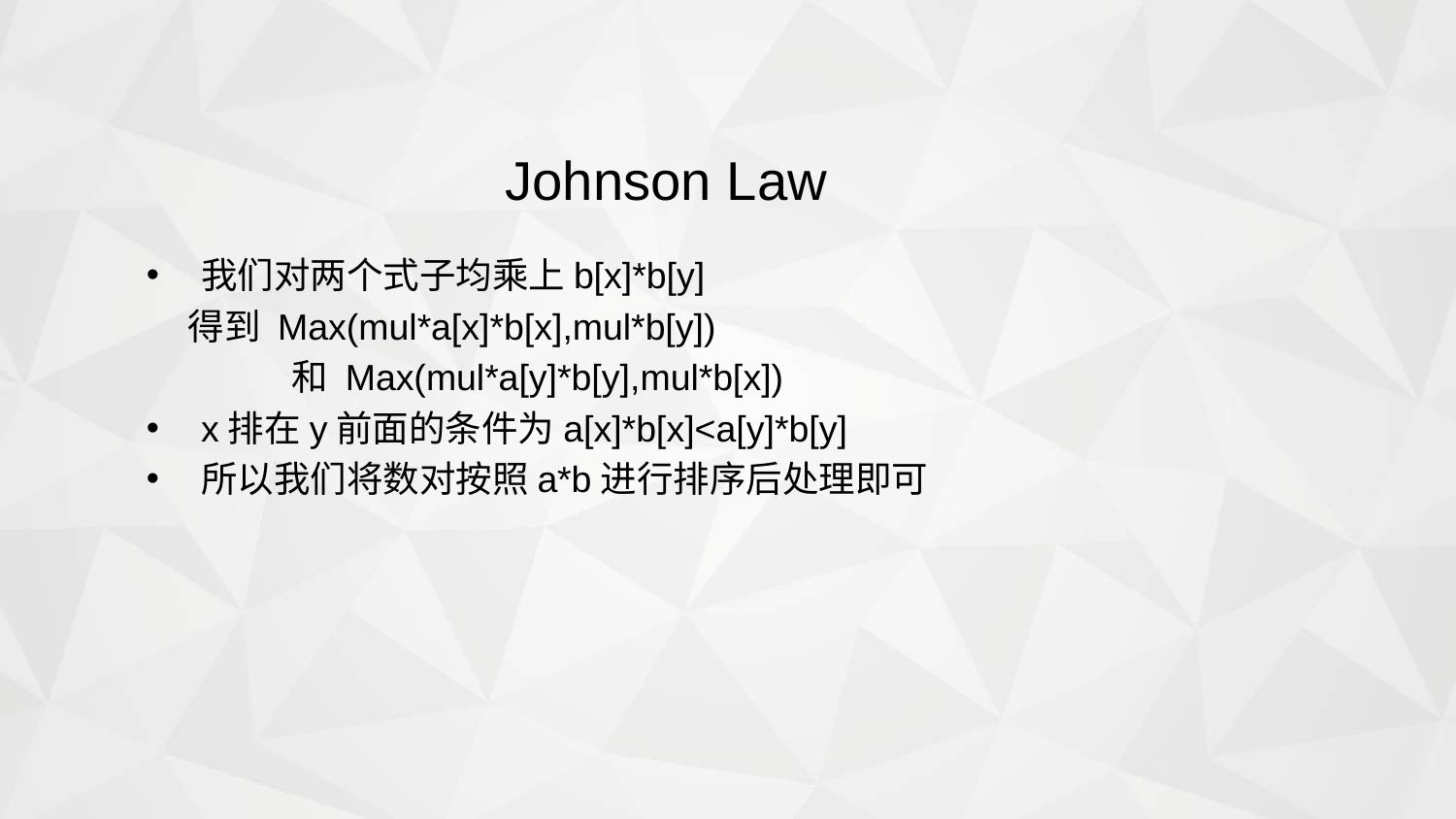

# Johnson Law
我们对两个式子均乘上b[x]*b[y]
    得到 Max(mul*a[x]*b[x],mul*b[y])
	和 Max(mul*a[y]*b[y],mul*b[x])
x排在y前面的条件为a[x]*b[x]<a[y]*b[y]
所以我们将数对按照a*b进行排序后处理即可